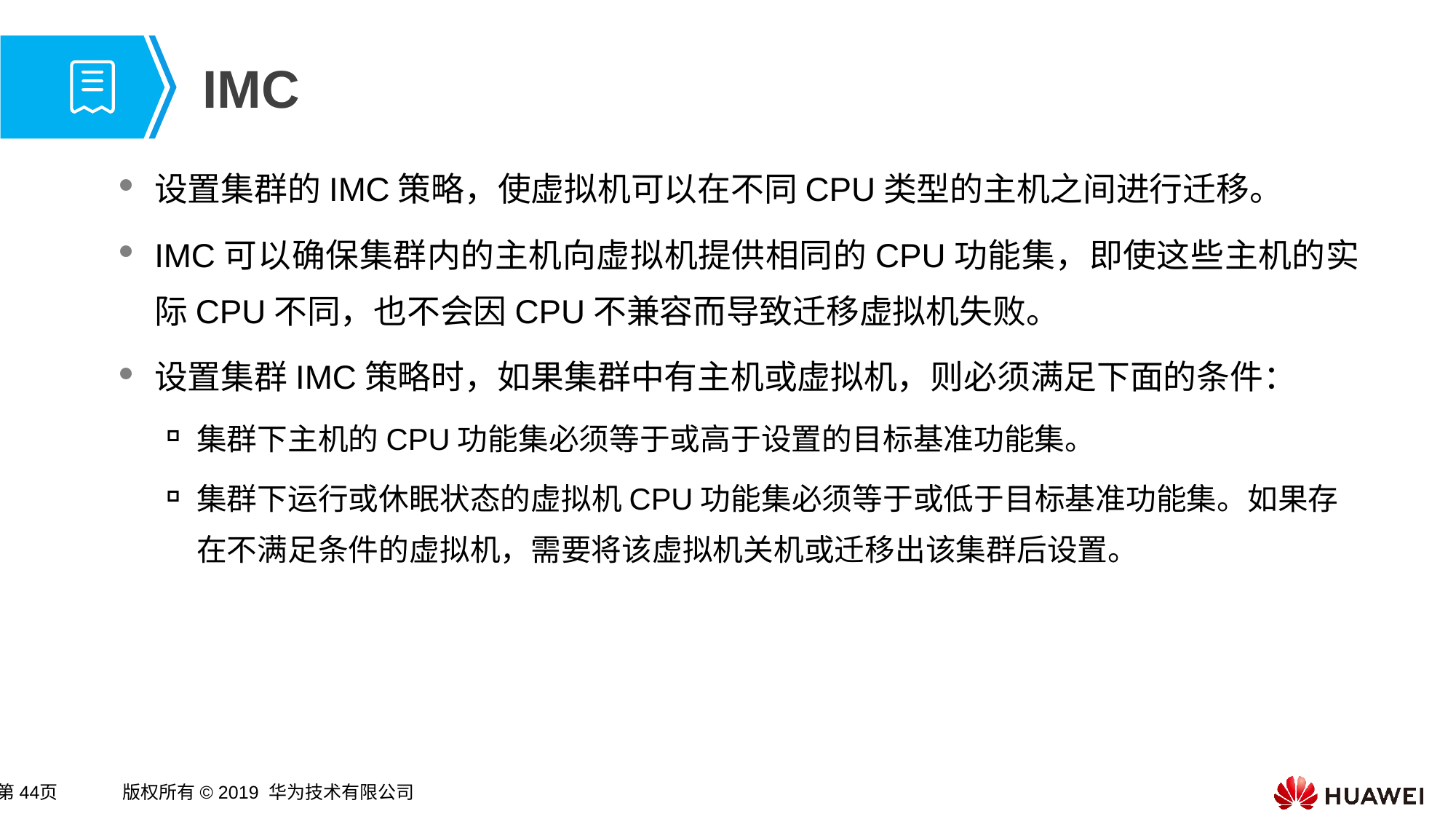

# IMC
设置集群的IMC策略，使虚拟机可以在不同CPU类型的主机之间进行迁移。
IMC可以确保集群内的主机向虚拟机提供相同的CPU功能集，即使这些主机的实际CPU不同，也不会因CPU不兼容而导致迁移虚拟机失败。
设置集群IMC策略时，如果集群中有主机或虚拟机，则必须满足下面的条件：
集群下主机的CPU功能集必须等于或高于设置的目标基准功能集。
集群下运行或休眠状态的虚拟机CPU功能集必须等于或低于目标基准功能集。如果存在不满足条件的虚拟机，需要将该虚拟机关机或迁移出该集群后设置。